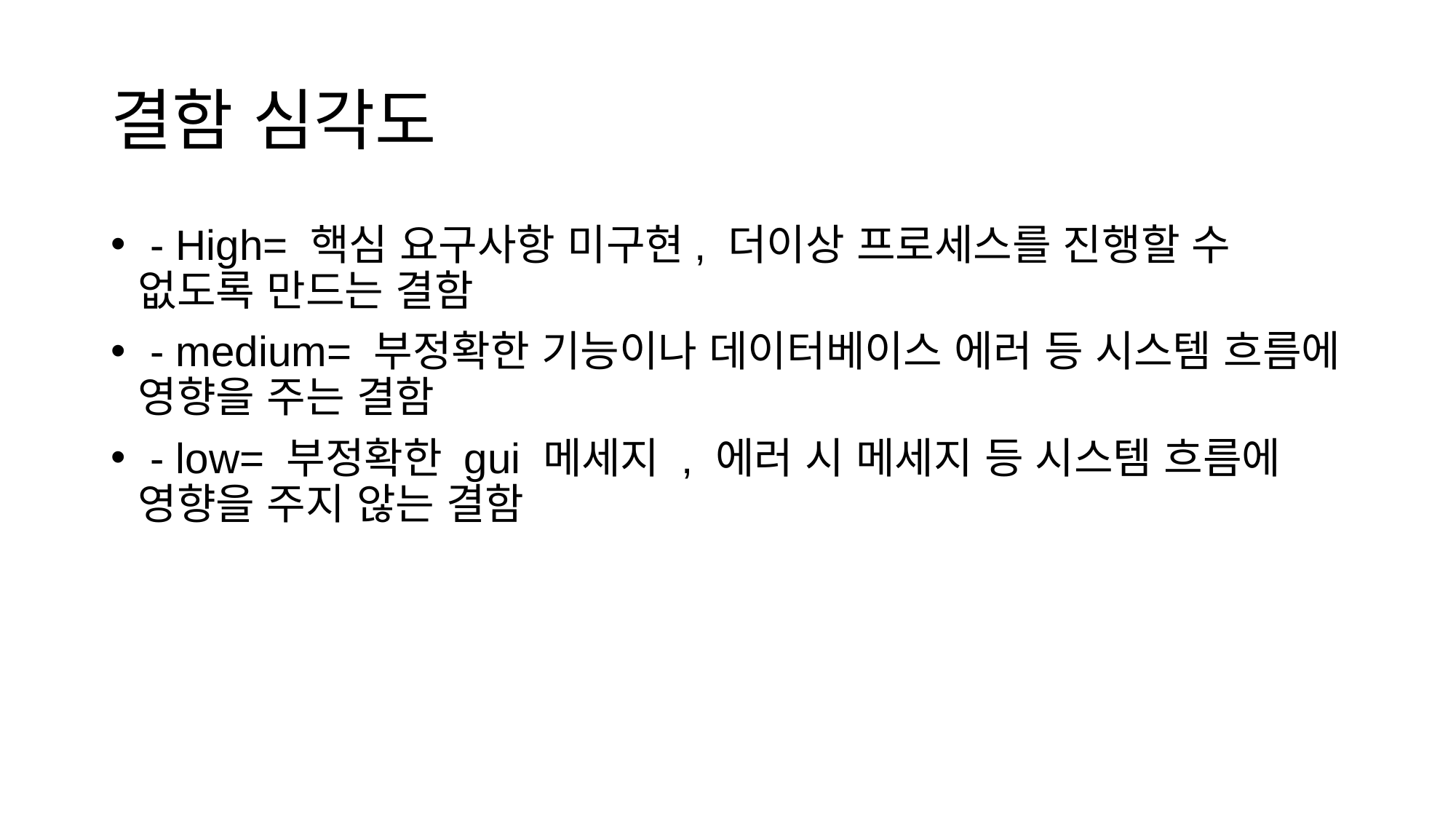

# 결함 심각도
 - High= 핵심 요구사항 미구현, 더이상 프로세스를 진행할 수 없도록 만드는 결함
 - medium= 부정확한 기능이나 데이터베이스 에러 등 시스템 흐름에 영향을 주는 결함
 - low= 부정확한 gui 메세지 , 에러 시 메세지 등 시스템 흐름에 영향을 주지 않는 결함